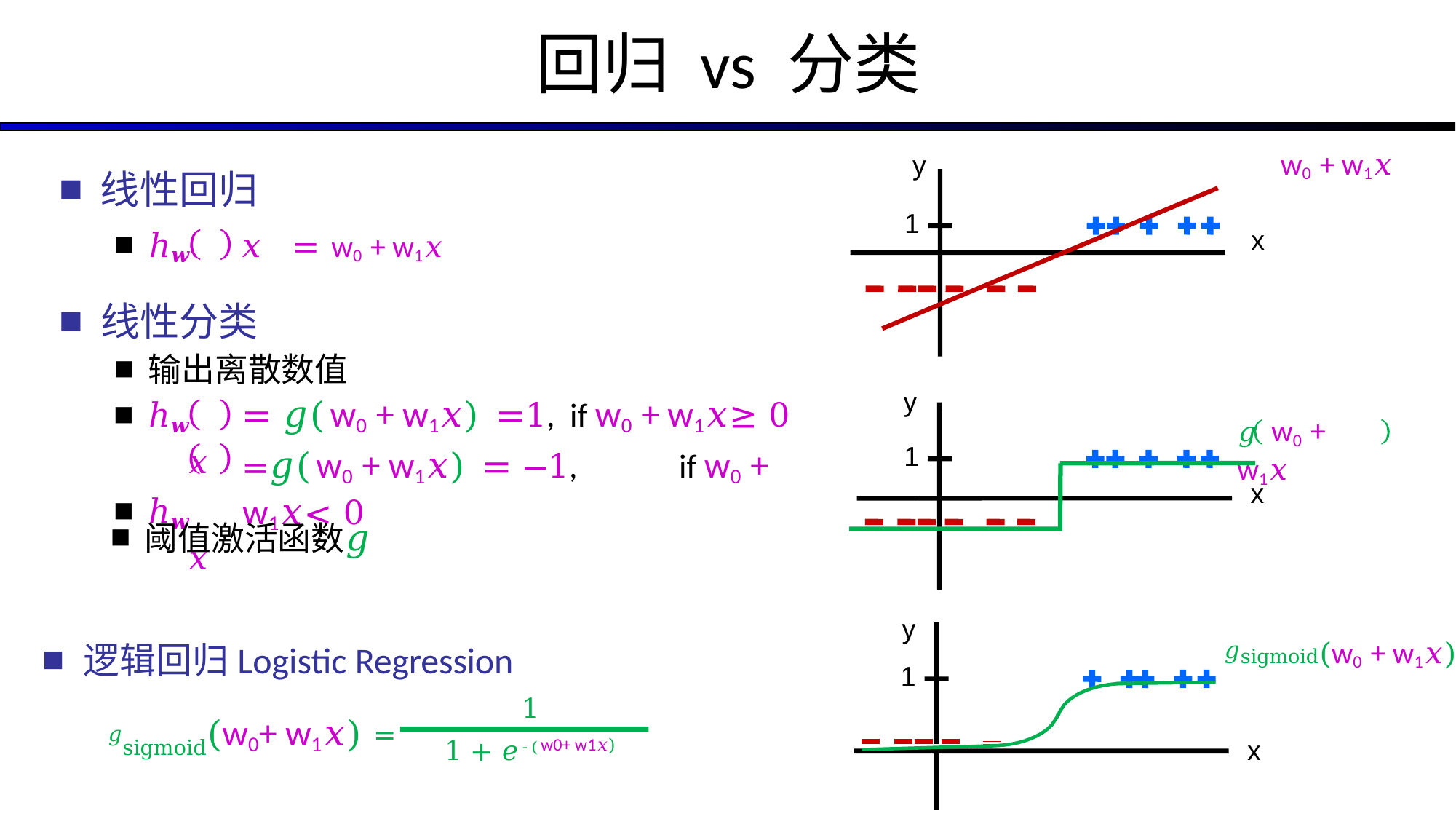

# 回归 vs 分类
w0 + w1𝑥
y
线性回归
ℎ𝒘	𝑥	= w0 + w1𝑥

1
x

线性分类
输出离散数值

y
ℎ𝒘	𝑥
ℎ𝒘	𝑥
= 𝑔(w0 + w1𝑥) =1,	if w0 + w1𝑥≥ 0
=𝑔(w0 + w1𝑥) = −1,	if w0 + w1𝑥< 0

𝑔 w0 + w1𝑥

1

x
阈值激活函数𝑔
y
𝑔sigmoid(w0 + w1𝑥)

逻辑回归Logistic Regression
1
1
1 + 𝑒-(w0+ w1𝑥)
𝑔sigmoid(w0+ w1𝑥)

=

x